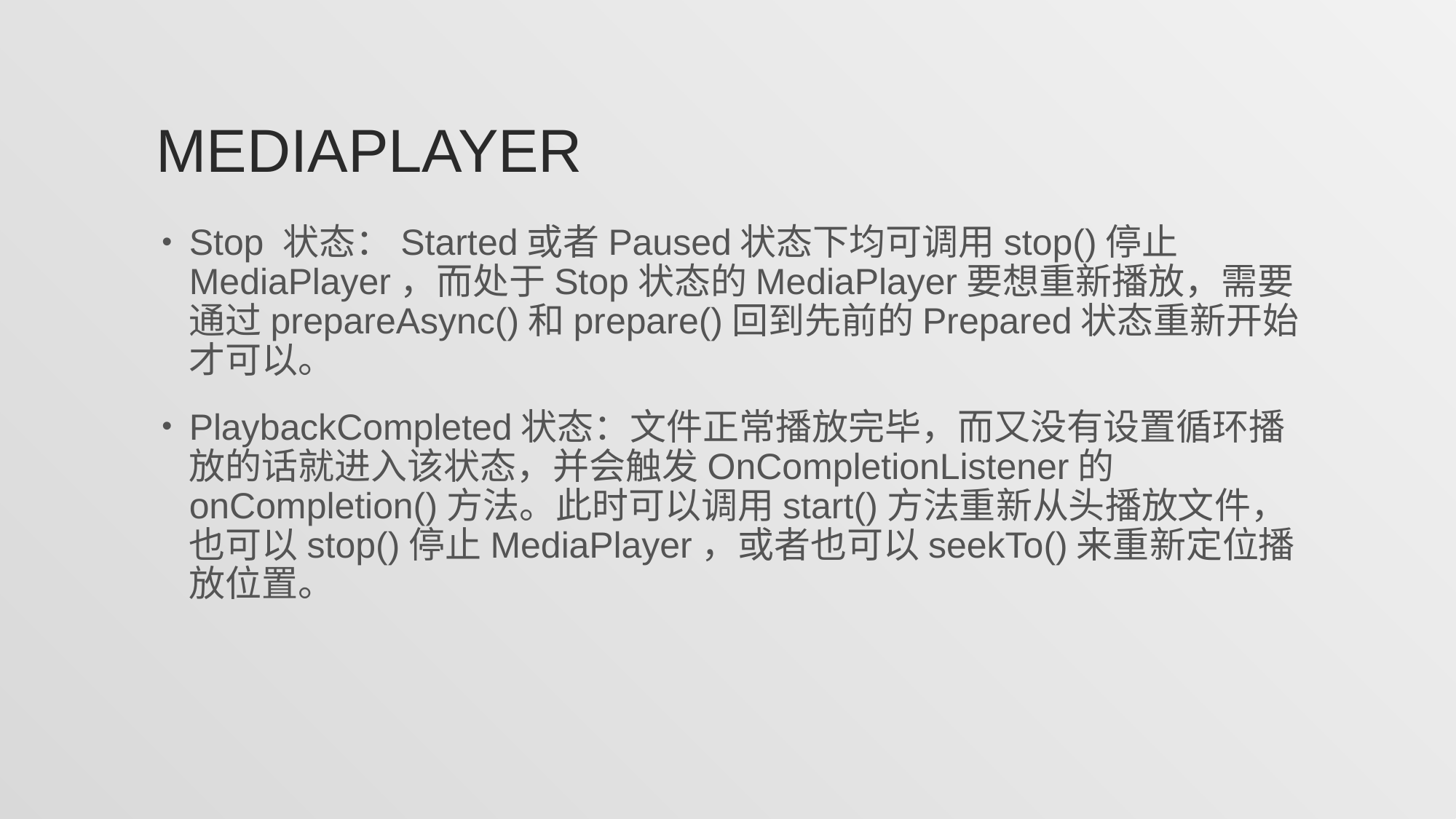

# mediaplayer
Stop 状态：Started或者Paused状态下均可调用stop()停止MediaPlayer，而处于Stop状态的MediaPlayer要想重新播放，需要通过prepareAsync()和prepare()回到先前的Prepared状态重新开始才可以。
PlaybackCompleted状态：文件正常播放完毕，而又没有设置循环播放的话就进入该状态，并会触发OnCompletionListener的onCompletion()方法。此时可以调用start()方法重新从头播放文件，也可以stop()停止MediaPlayer，或者也可以seekTo()来重新定位播放位置。